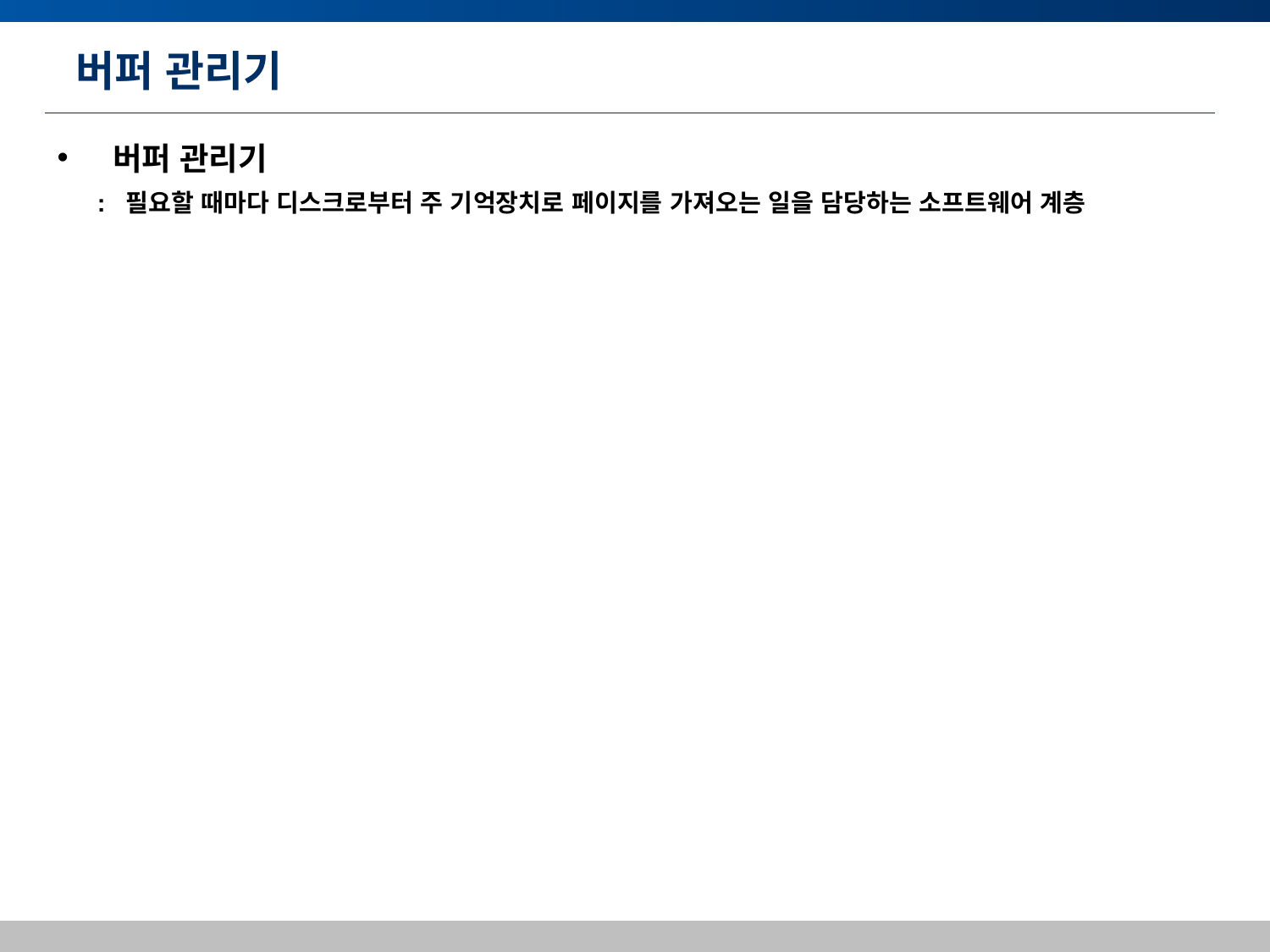

# 버퍼 관리기
  버퍼 관리기
:  필요할 때마다 디스크로부터 주 기억장치로 페이지를 가져오는 일을 담당하는 소프트웨어 계층